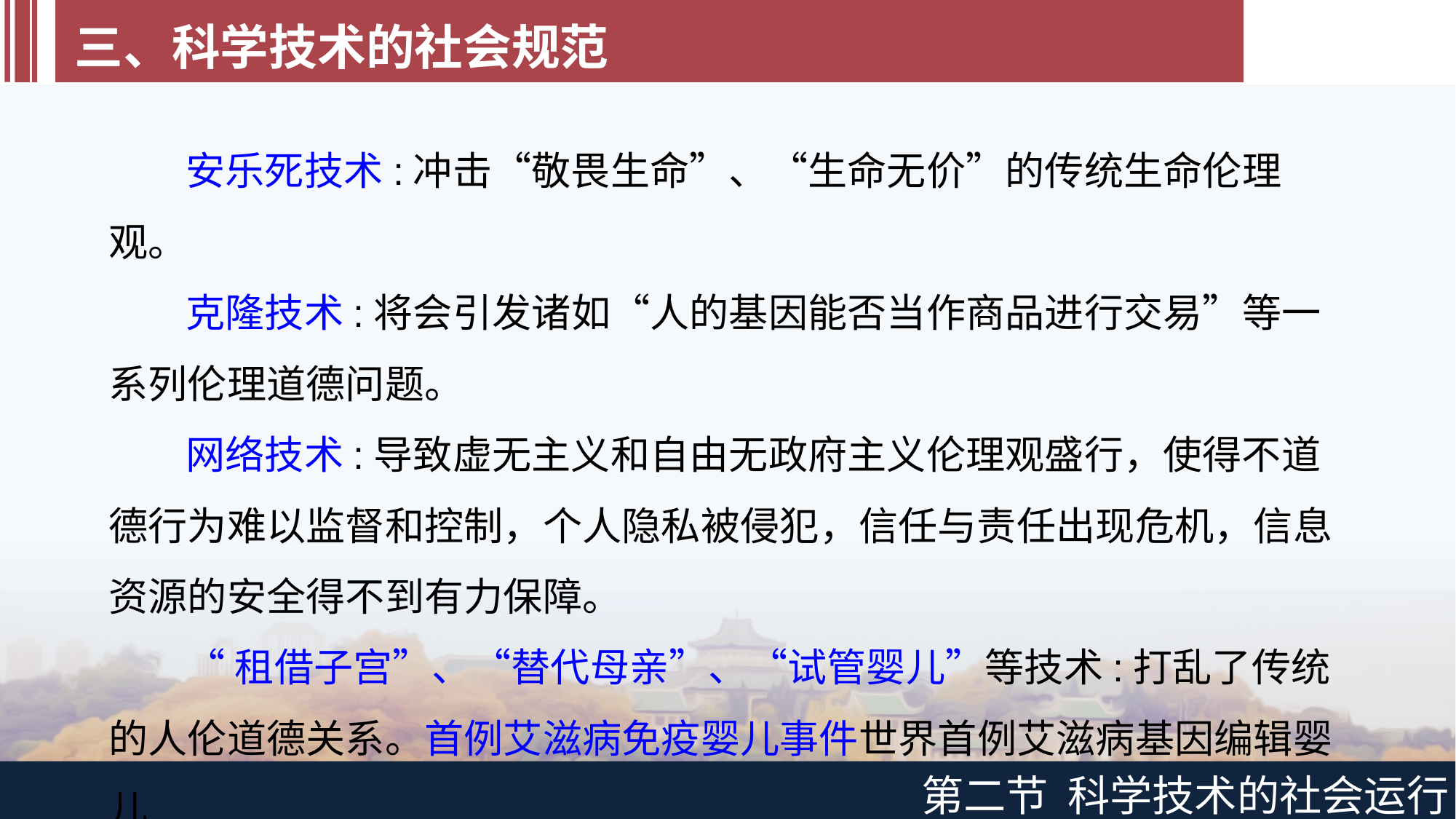

三、科学技术的社会规范
安乐死技术:冲击“敬畏生命”、“生命无价”的传统生命伦理观。
克隆技术:将会引发诸如“人的基因能否当作商品进行交易”等一系列伦理道德问题。
网络技术:导致虚无主义和自由无政府主义伦理观盛行，使得不道德行为难以监督和控制，个人隐私被侵犯，信任与责任出现危机，信息资源的安全得不到有力保障。
“租借子宫”、“替代母亲”、“试管婴儿”等技术:打乱了传统的人伦道德关系。首例艾滋病免疫婴儿事件世界首例艾滋病基因编辑婴儿
第二节  科学技术的社会运行